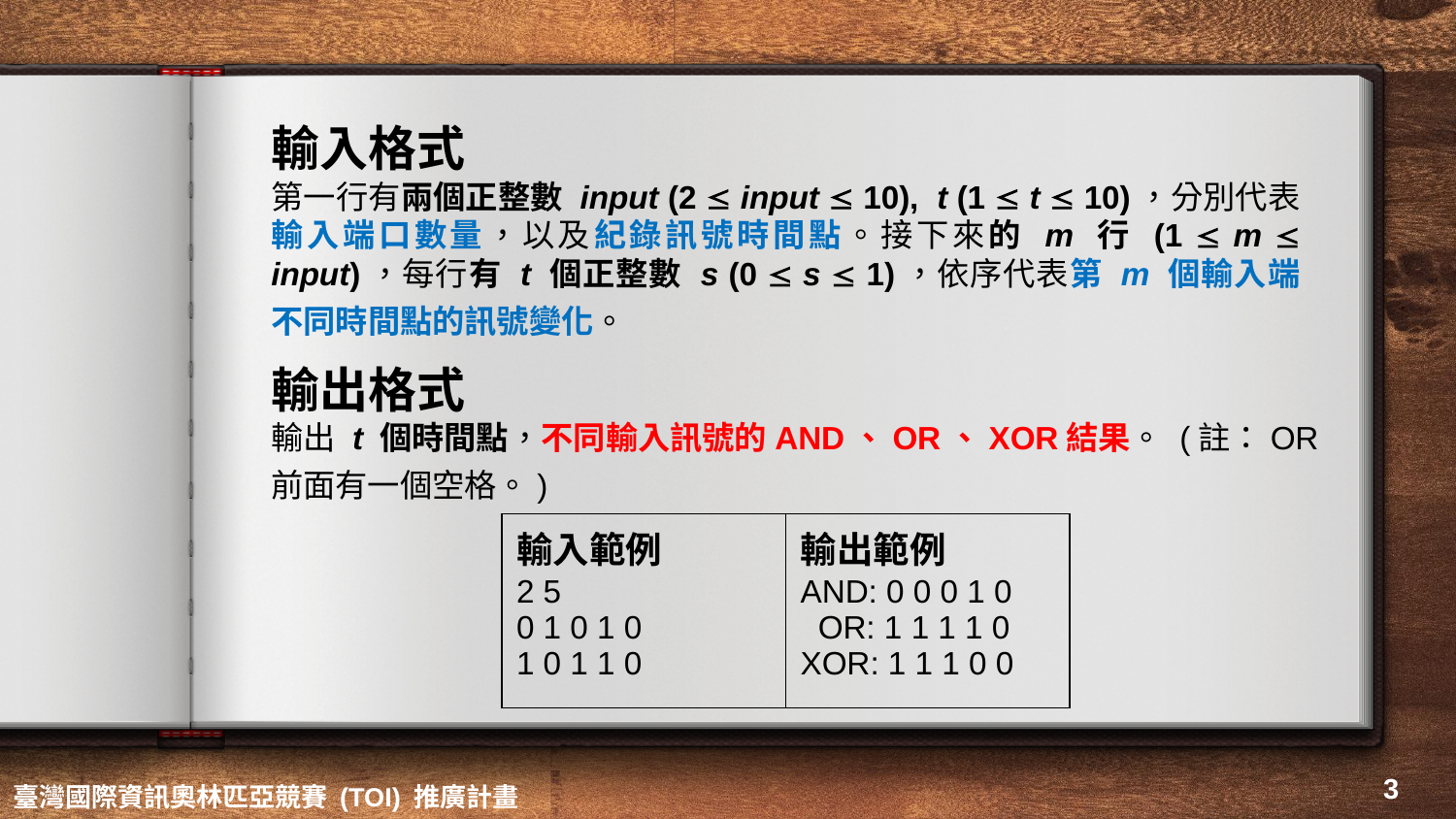

輸入格式
第一行有兩個正整數 input (2 ≤ input ≤ 10),  t (1 ≤ t ≤ 10)，分別代表輸入端口數量，以及紀錄訊號時間點。接下來的 m 行 (1 ≤ m ≤ input)，每行有 t 個正整數 s (0 ≤ s ≤ 1)，依序代表第 m 個輸入端不同時間點的訊號變化。
輸出格式
輸出 t 個時間點，不同輸入訊號的AND、OR、XOR結果。 (註：OR前面有一個空格。)
| 輸入範例 2 5 0 1 0 1 0 1 0 1 1 0 | 輸出範例 AND: 0 0 0 1 0 OR: 1 1 1 1 0 XOR: 1 1 1 0 0 |
| --- | --- |
3